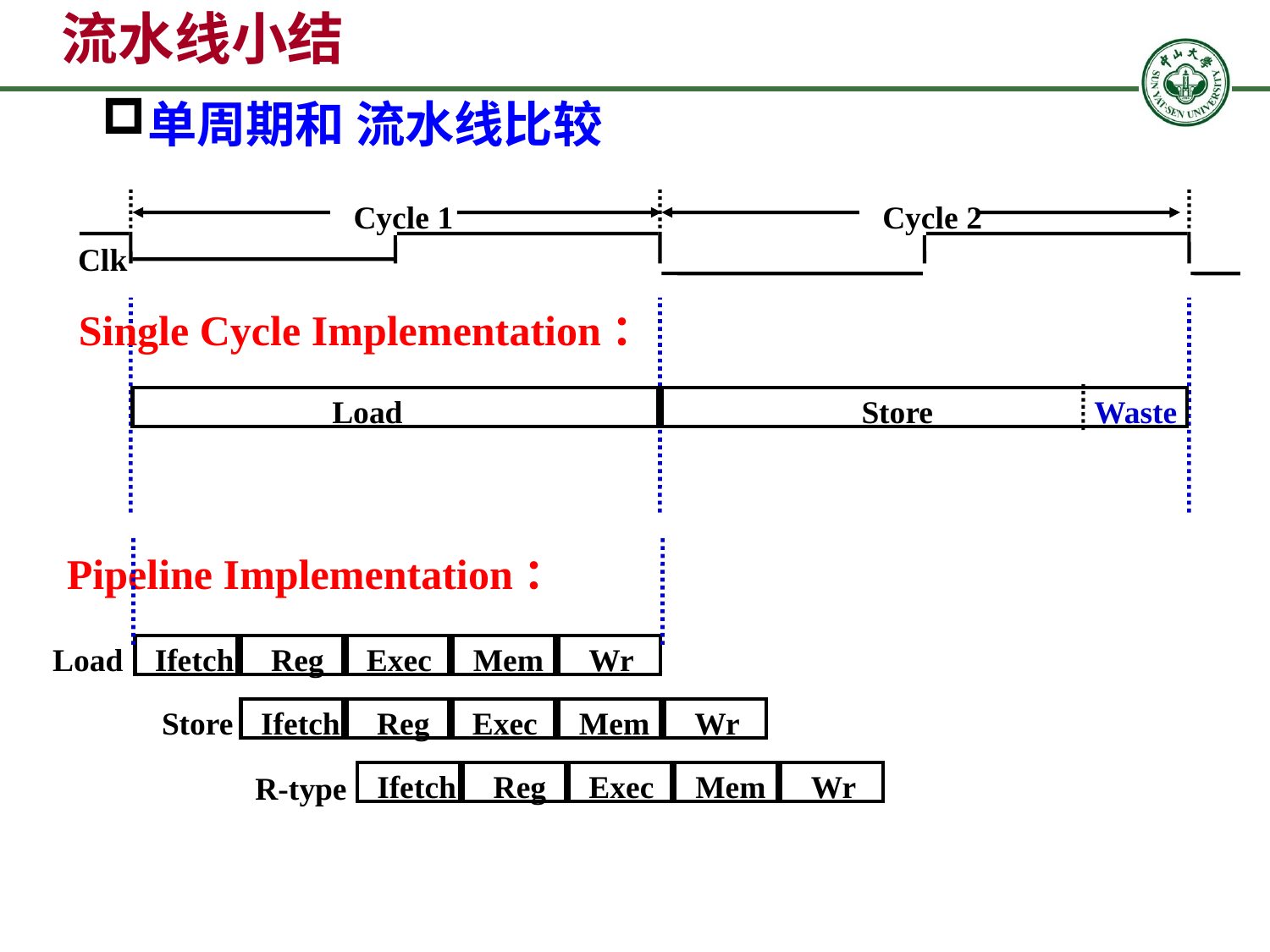

# 流水线小结
单周期和 流水线比较

Cycle 1
Cycle 2

Clk

Single Cycle Implementation：

Load
Store
Waste

Pipeline Implementation：
Load
Ifetch

Reg

Exec

Mem

Wr

Store
Ifetch

Reg

Exec

Mem

Wr

Ifetch

Reg

Exec

Mem

Wr

R-type